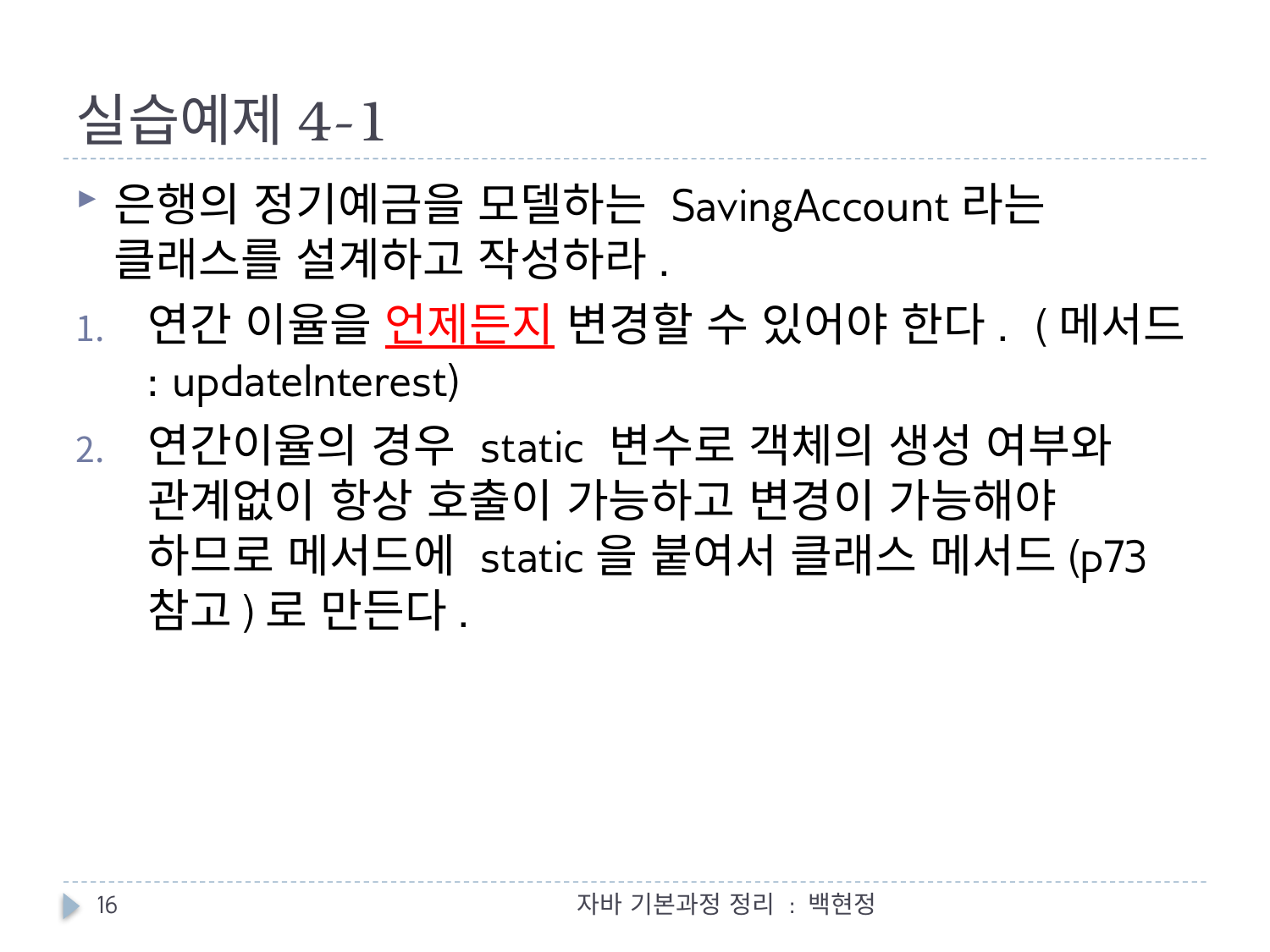

# 실습예제4-1
은행의 정기예금을 모델하는 SavingAccount라는 클래스를 설계하고 작성하라.
연간 이율을 언제든지 변경할 수 있어야 한다.  (메서드 : updateInterest)
연간이율의 경우 static 변수로 객체의 생성 여부와 관계없이 항상 호출이 가능하고 변경이 가능해야 하므로 메서드에 static을 붙여서 클래스 메서드(p73 참고)로 만든다.
16
자바 기본과정 정리 : 백현정